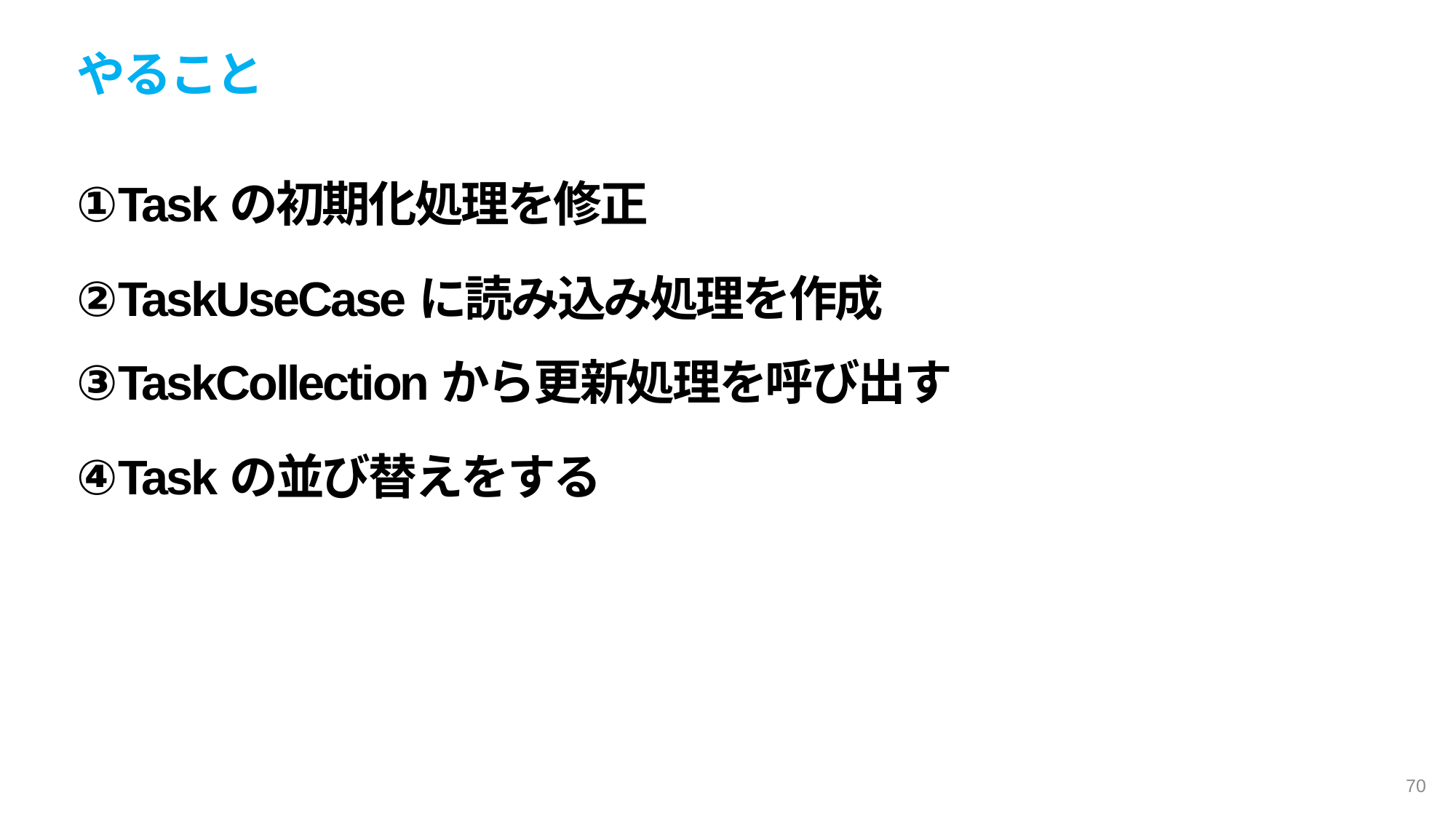

やること
①Taskの初期化処理を修正

②TaskUseCaseに読み込み処理を作成

③TaskCollectionから更新処理を呼び出す

④Taskの並び替えをする
70